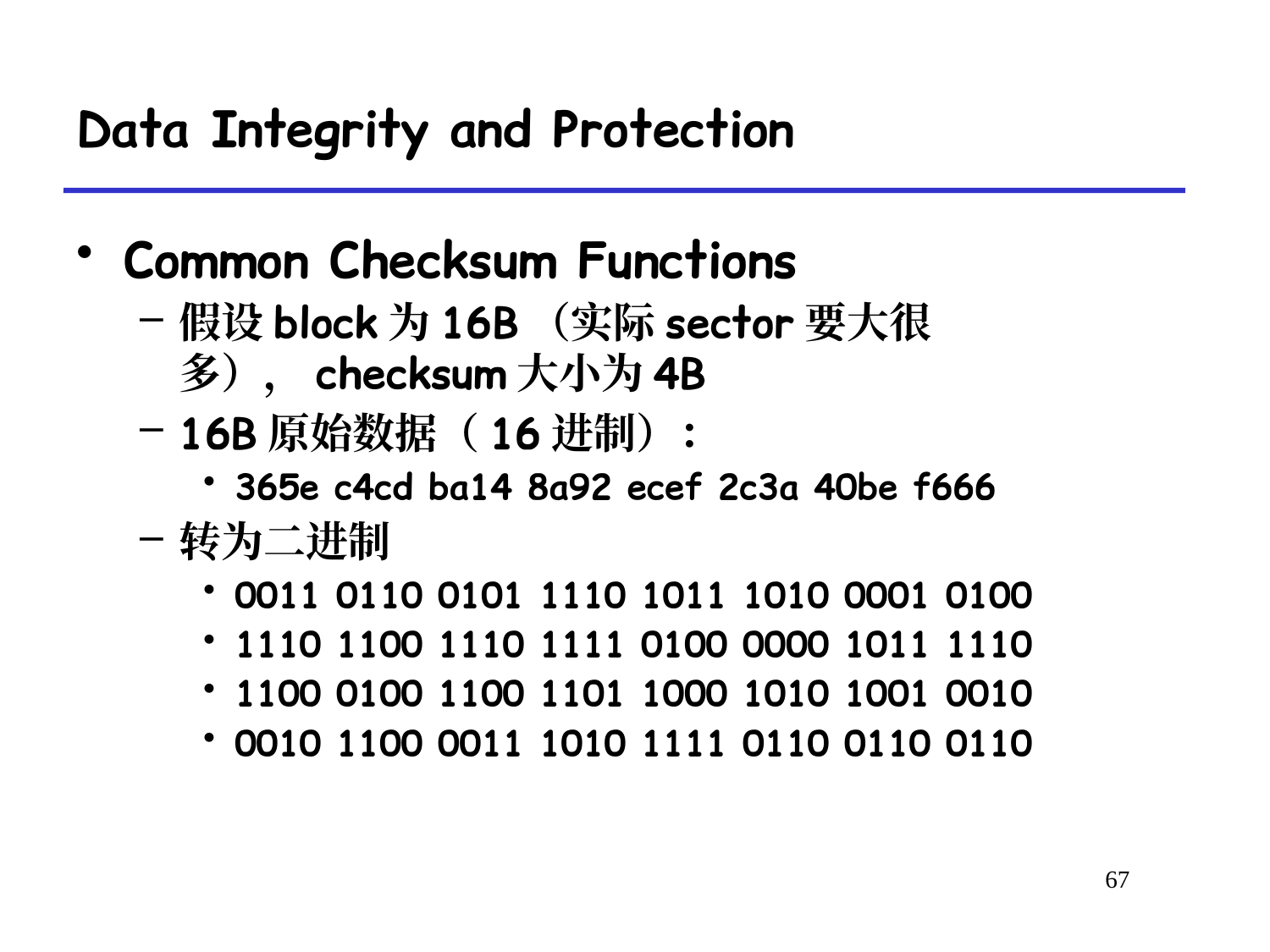

# Data Integrity and Protection
Common Checksum Functions
假设block为16B（实际sector要大很多），checksum大小为4B
16B原始数据（16进制）：
365e c4cd ba14 8a92 ecef 2c3a 40be f666
转为二进制
0011 0110 0101 1110 1011 1010 0001 0100
1110 1100 1110 1111 0100 0000 1011 1110
1100 0100 1100 1101 1000 1010 1001 0010
0010 1100 0011 1010 1111 0110 0110 0110

67